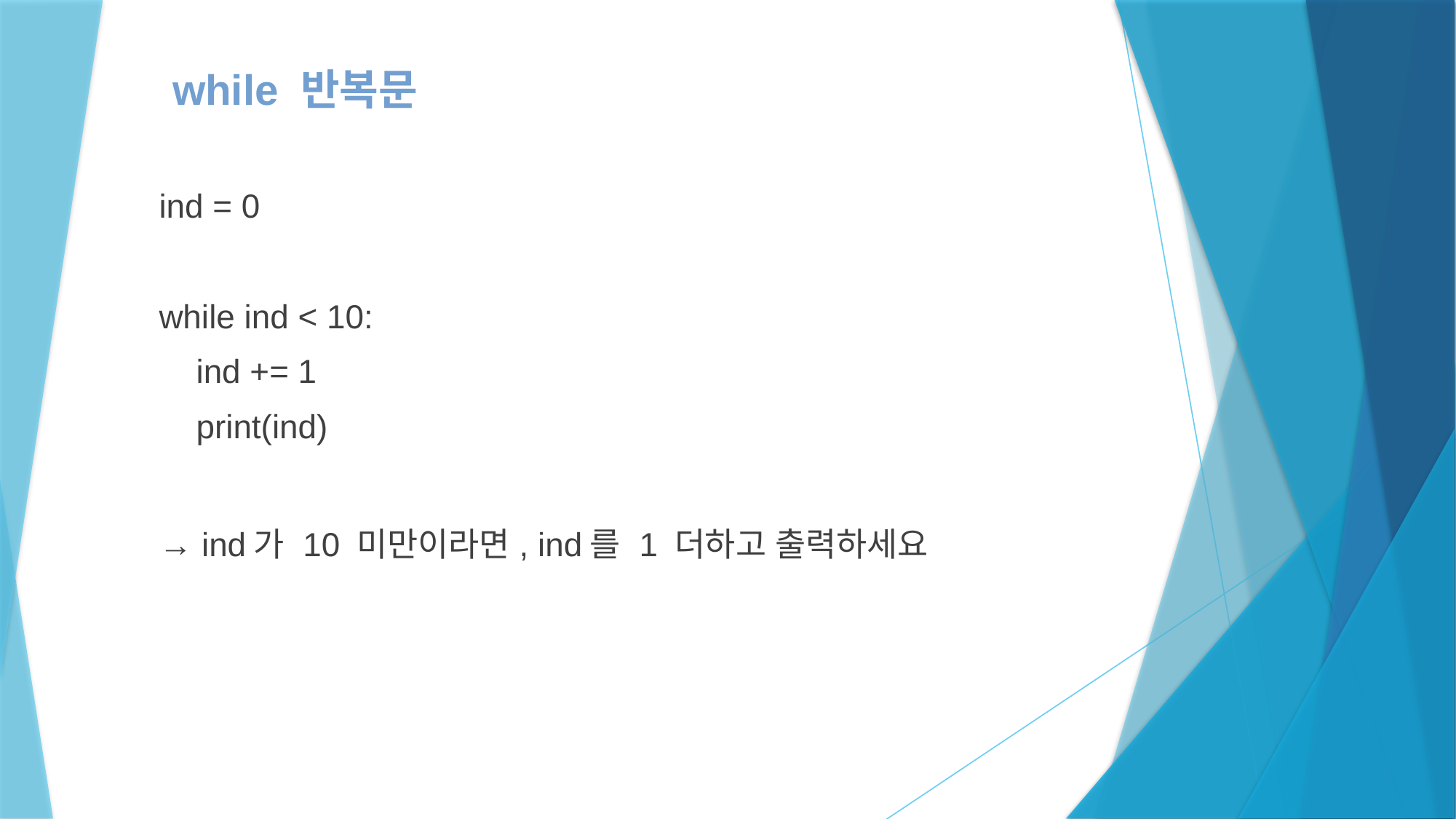

while 반복문
ind = 0

while ind < 10:
    ind += 1
    print(ind)

→ ind가 10 미만이라면, ind를 1 더하고 출력하세요